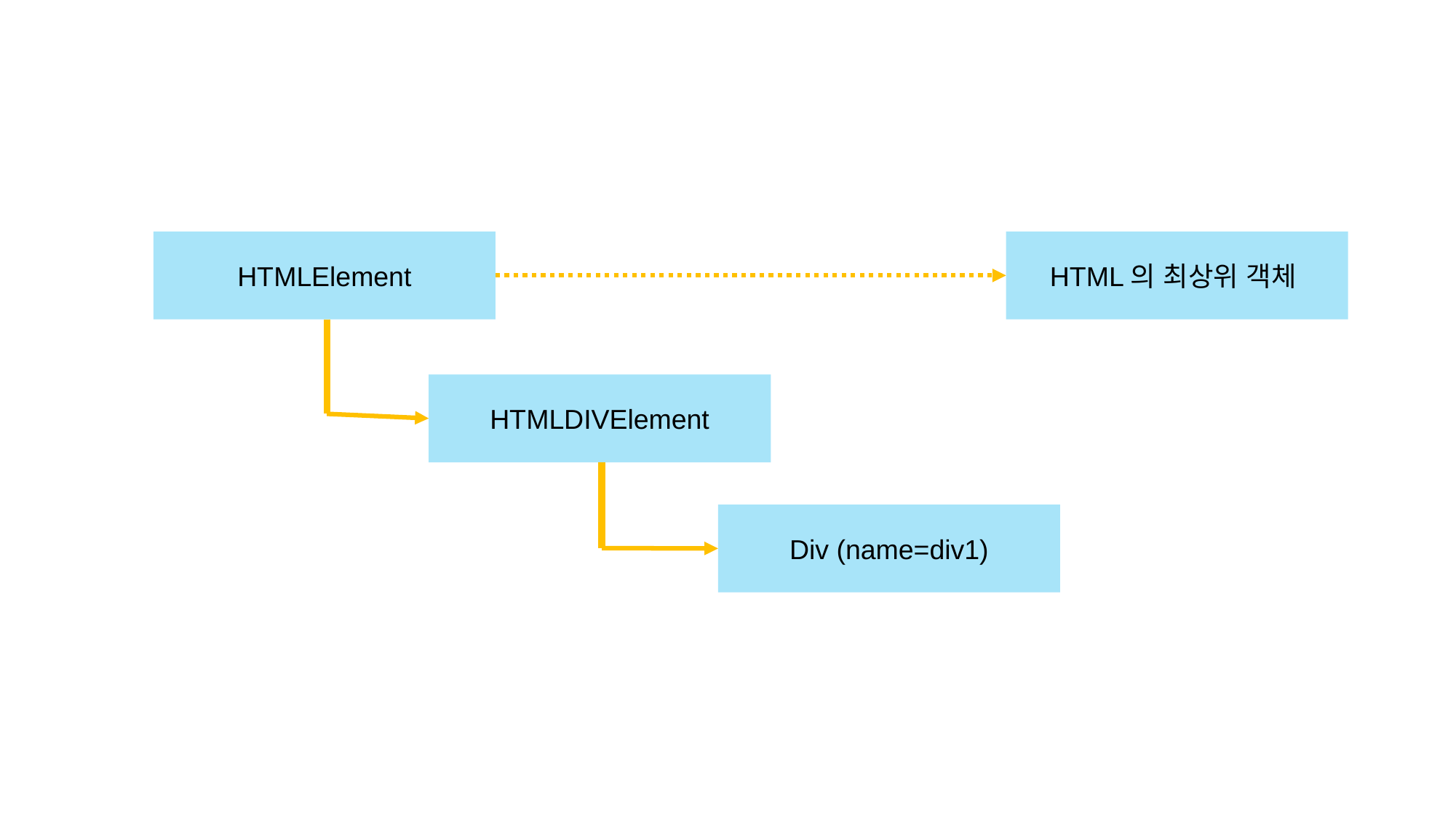

HTMLElement
HTML의 최상위 객체
HTMLDIVElement
Div (name=div1)